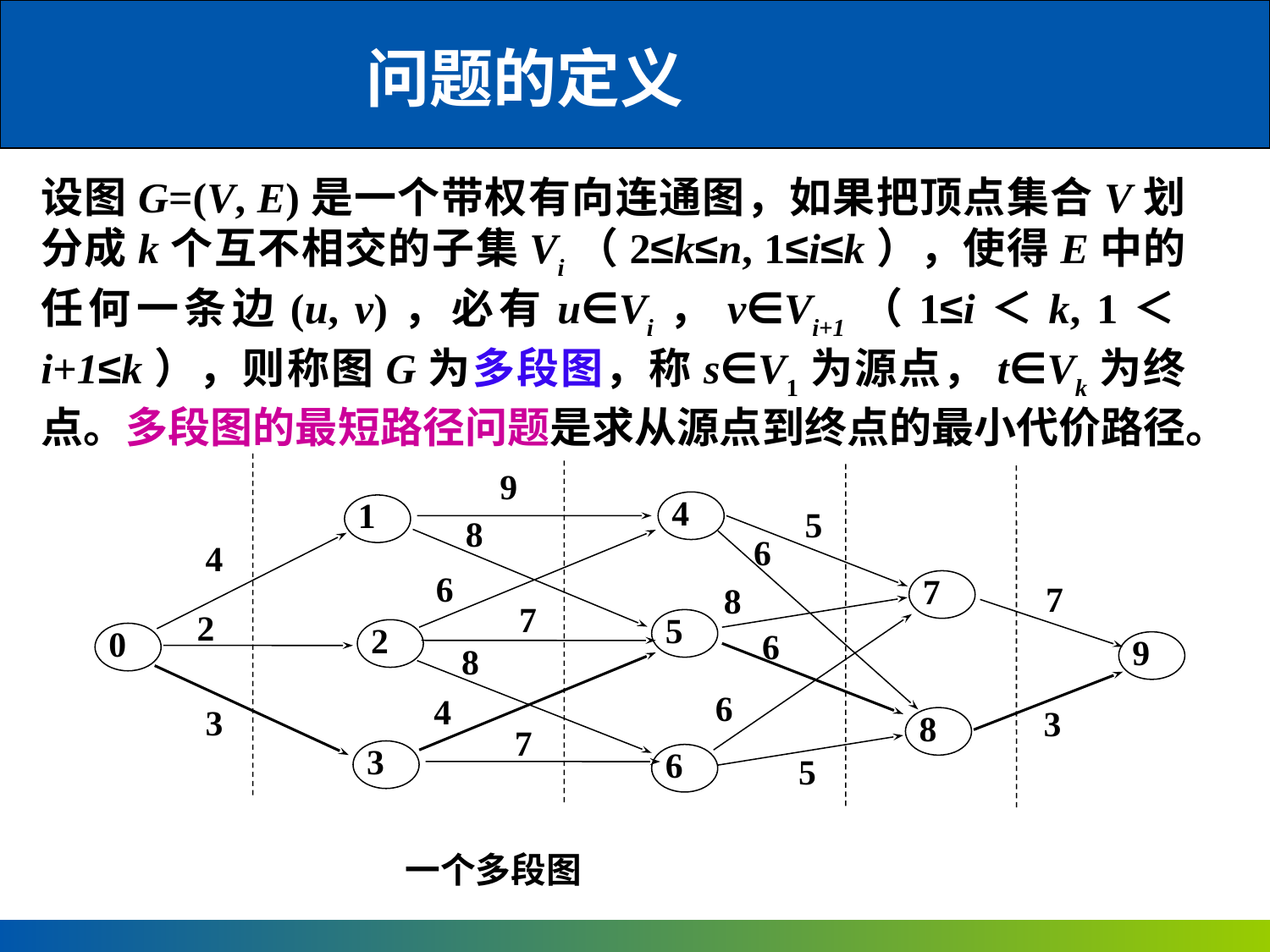

问题的定义
设图G=(V, E)是一个带权有向连通图，如果把顶点集合V划分成k个互不相交的子集Vi（2≤k≤n, 1≤i≤k），使得E中的任何一条边(u, v)，必有u∈Vi，v∈Vi+1（1≤i＜k, 1＜i+1≤k），则称图G为多段图，称s∈V1为源点，t∈Vk为终点。多段图的最短路径问题是求从源点到终点的最小代价路径。

9
4
1
5

8

6
4
7
6
7
8

7
5
2

2
0
9
6

8

6
4
8
3
3
7

3
6
5

      一个多段图